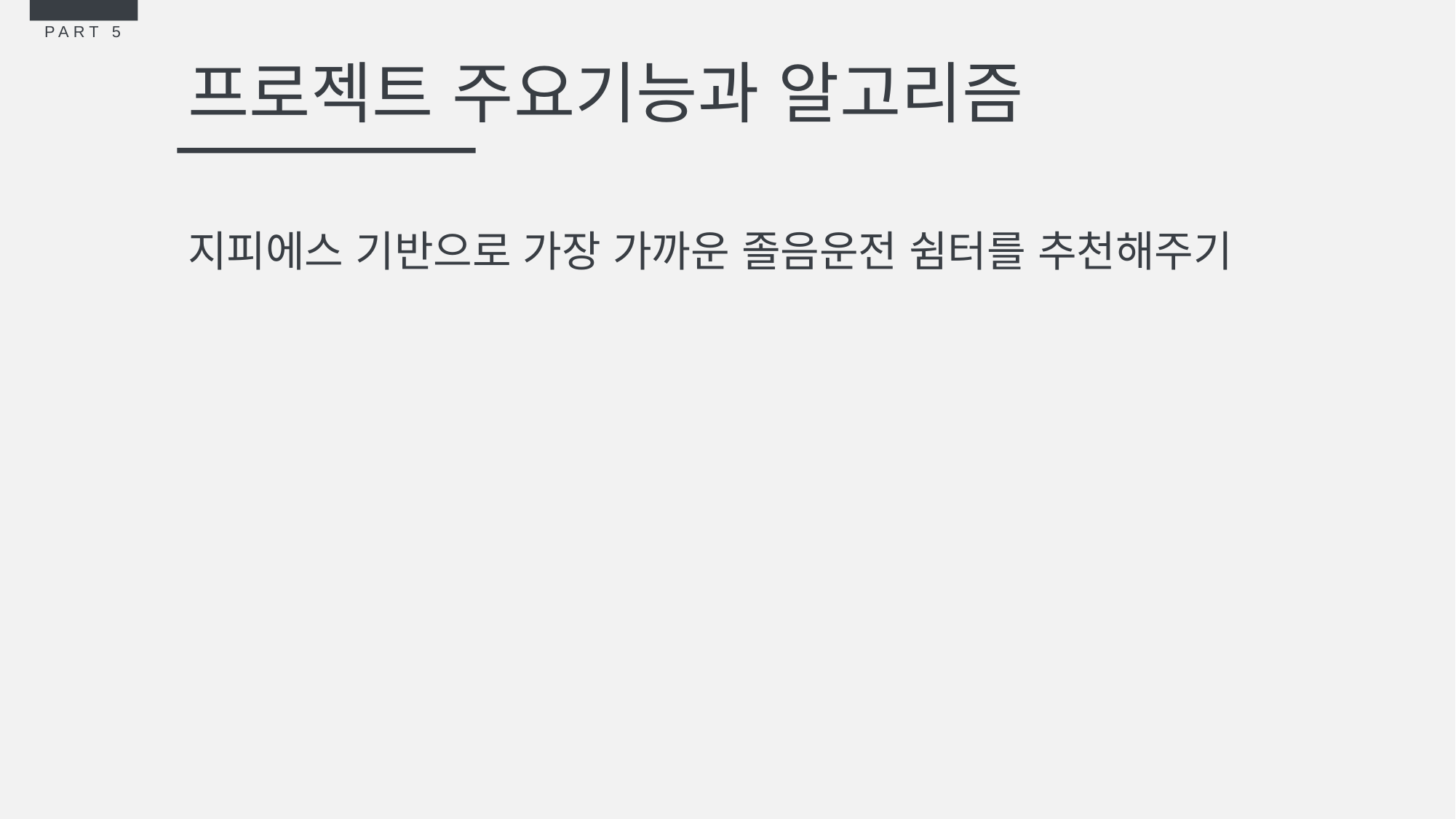

PART 5
# 프로젝트 주요기능과 알고리즘
지피에스 기반으로 가장 가까운 졸음운전 쉼터를 추천해주기